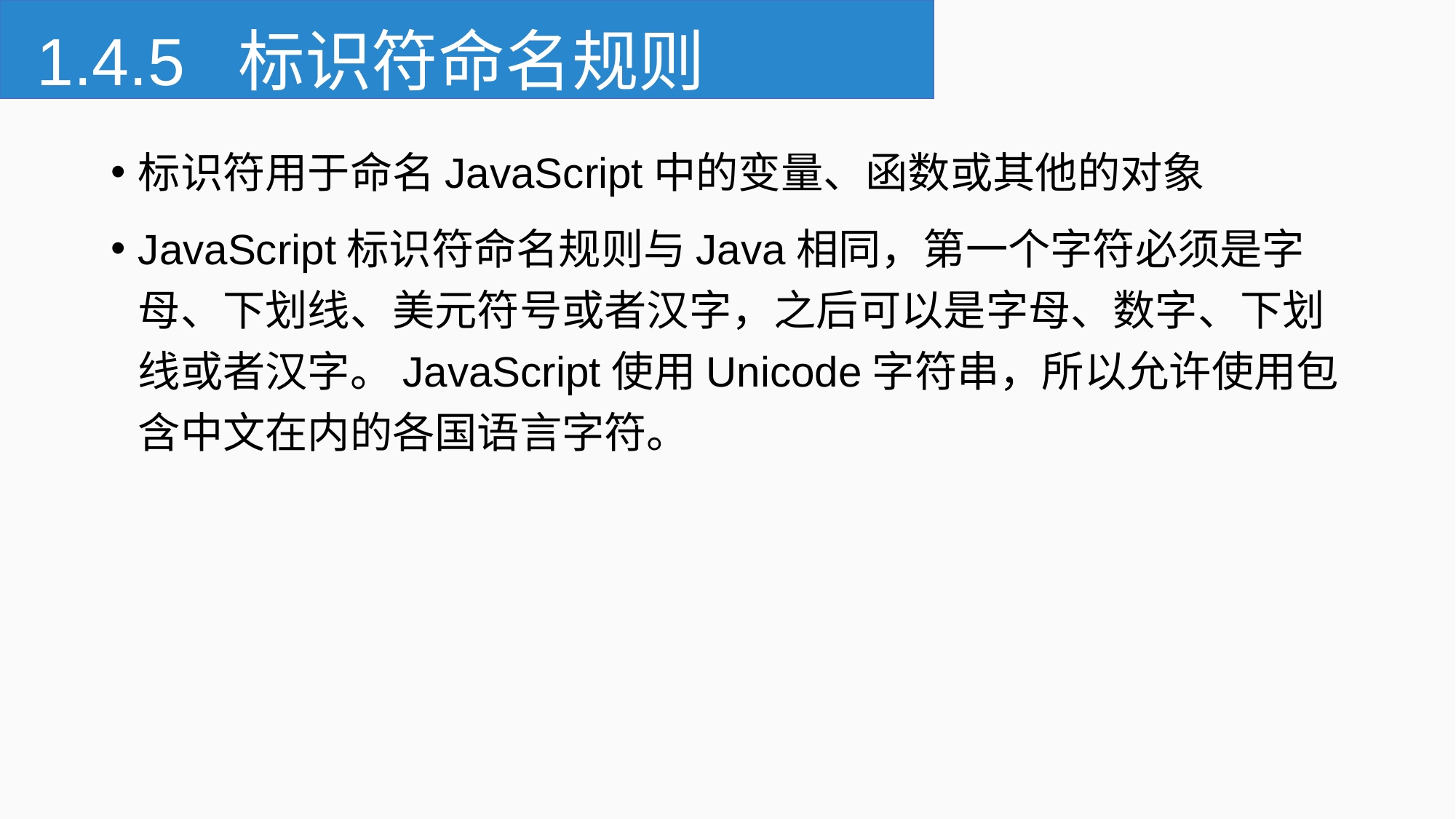

# 1.4.5  标识符命名规则
标识符用于命名JavaScript中的变量、函数或其他的对象
JavaScript标识符命名规则与Java相同，第一个字符必须是字母、下划线、美元符号或者汉字，之后可以是字母、数字、下划线或者汉字。JavaScript使用Unicode字符串，所以允许使用包含中文在内的各国语言字符。